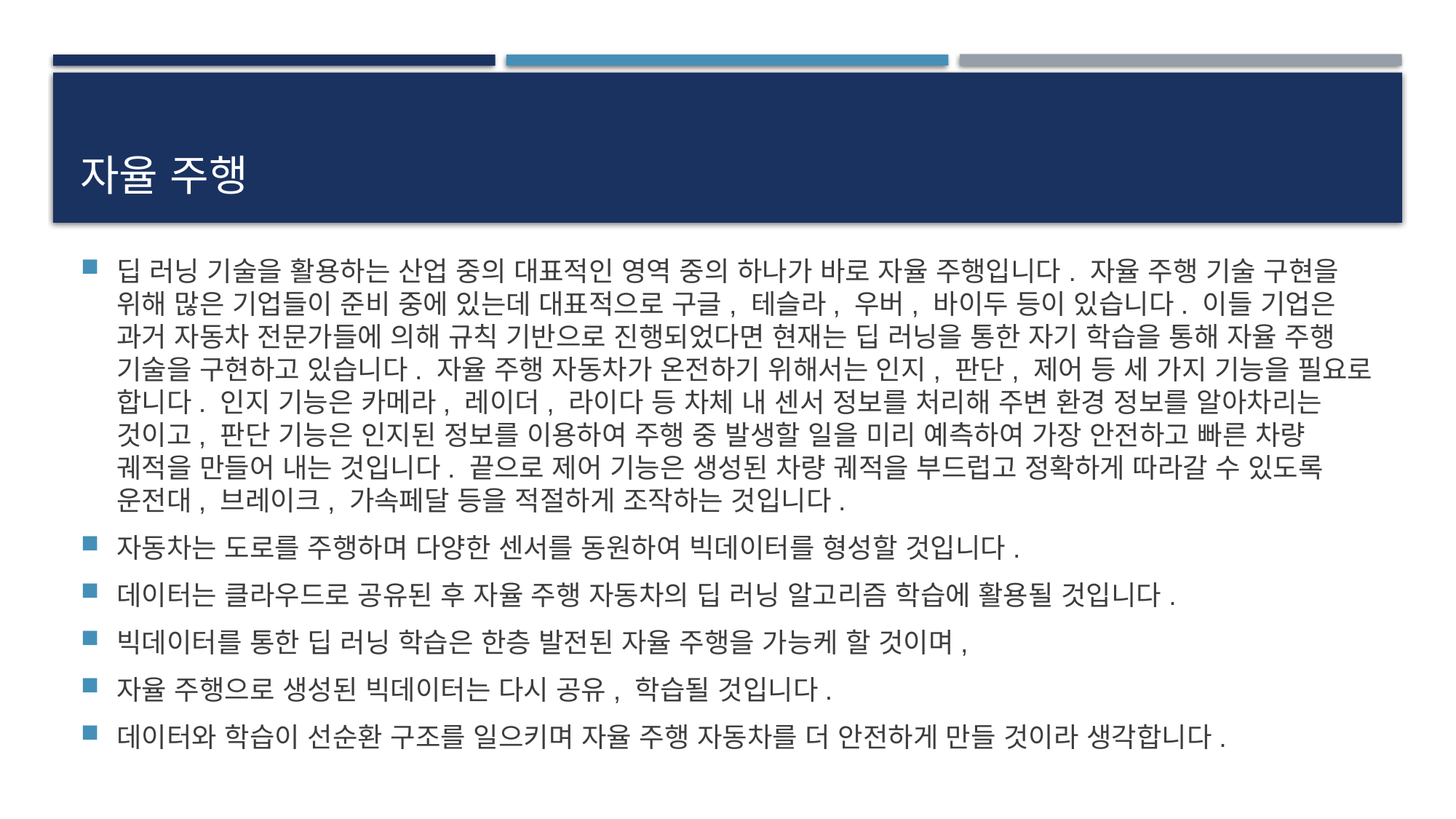

# 자율 주행

딥 러닝 기술을 활용하는 산업 중의 대표적인 영역 중의 하나가 바로 자율 주행입니다. 자율 주행 기술 구현을 위해 많은 기업들이 준비 중에 있는데 대표적으로 구글, 테슬라, 우버, 바이두 등이 있습니다. 이들 기업은 과거 자동차 전문가들에 의해 규칙 기반으로 진행되었다면 현재는 딥 러닝을 통한 자기 학습을 통해 자율 주행 기술을 구현하고 있습니다. 자율 주행 자동차가 온전하기 위해서는 인지, 판단, 제어 등 세 가지 기능을 필요로 합니다. 인지 기능은 카메라, 레이더, 라이다 등 차체 내 센서 정보를 처리해 주변 환경 정보를 알아차리는 것이고, 판단 기능은 인지된 정보를 이용하여 주행 중 발생할 일을 미리 예측하여 가장 안전하고 빠른 차량 궤적을 만들어 내는 것입니다. 끝으로 제어 기능은 생성된 차량 궤적을 부드럽고 정확하게 따라갈 수 있도록 운전대, 브레이크, 가속페달 등을 적절하게 조작하는 것입니다.
자동차는 도로를 주행하며 다양한 센서를 동원하여 빅데이터를 형성할 것입니다.
데이터는 클라우드로 공유된 후 자율 주행 자동차의 딥 러닝 알고리즘 학습에 활용될 것입니다.
빅데이터를 통한 딥 러닝 학습은 한층 발전된 자율 주행을 가능케 할 것이며,
자율 주행으로 생성된 빅데이터는 다시 공유, 학습될 것입니다.
데이터와 학습이 선순환 구조를 일으키며 자율 주행 자동차를 더 안전하게 만들 것이라 생각합니다.